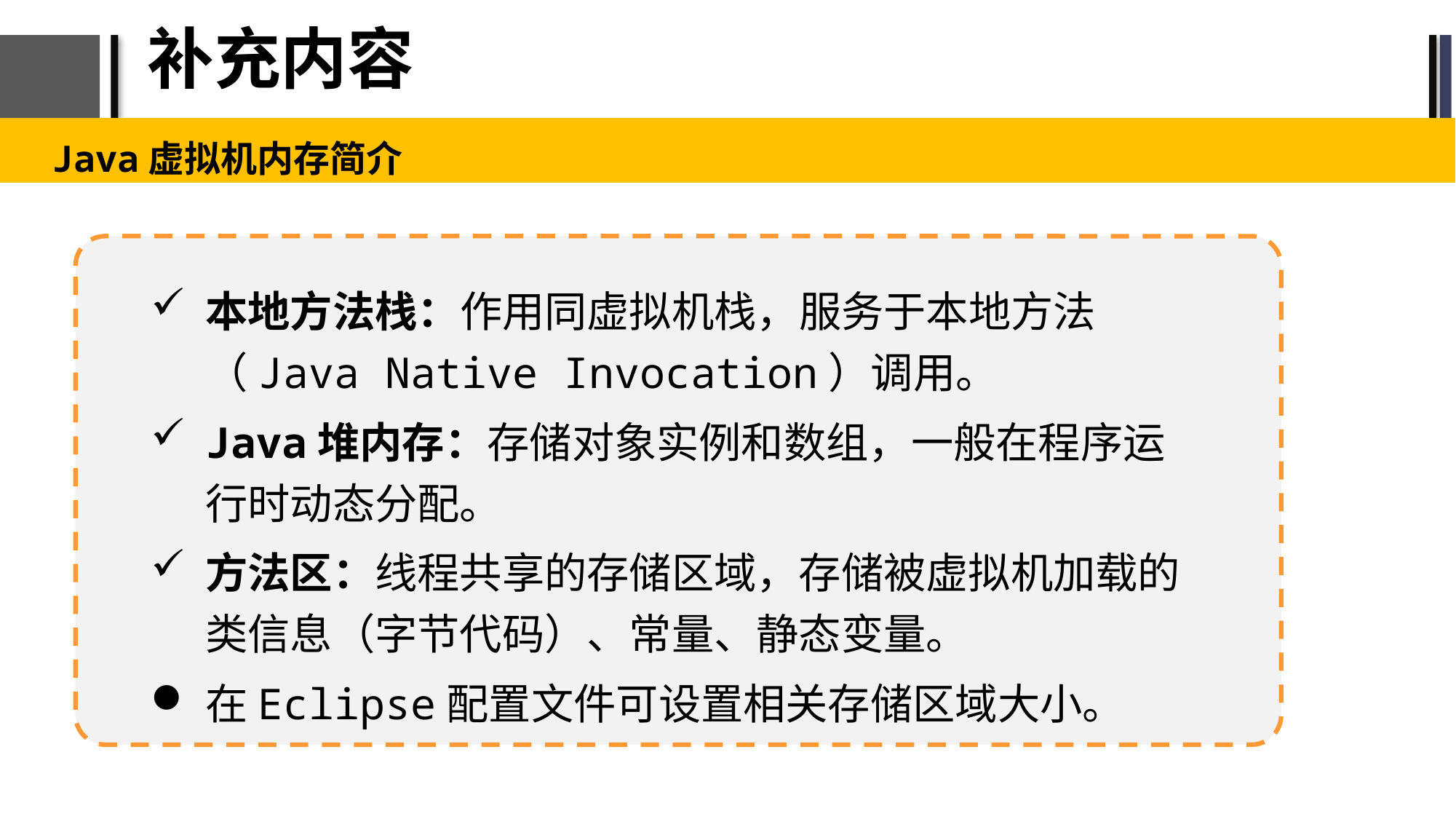

# 补充内容

Java虚拟机内存简介

本地方法栈：作用同虚拟机栈，服务于本地方法（Java Native Invocation）调用。
Java堆内存：存储对象实例和数组，一般在程序运行时动态分配。
方法区：线程共享的存储区域，存储被虚拟机加载的类信息（字节代码）、常量、静态变量。
在Eclipse配置文件可设置相关存储区域大小。